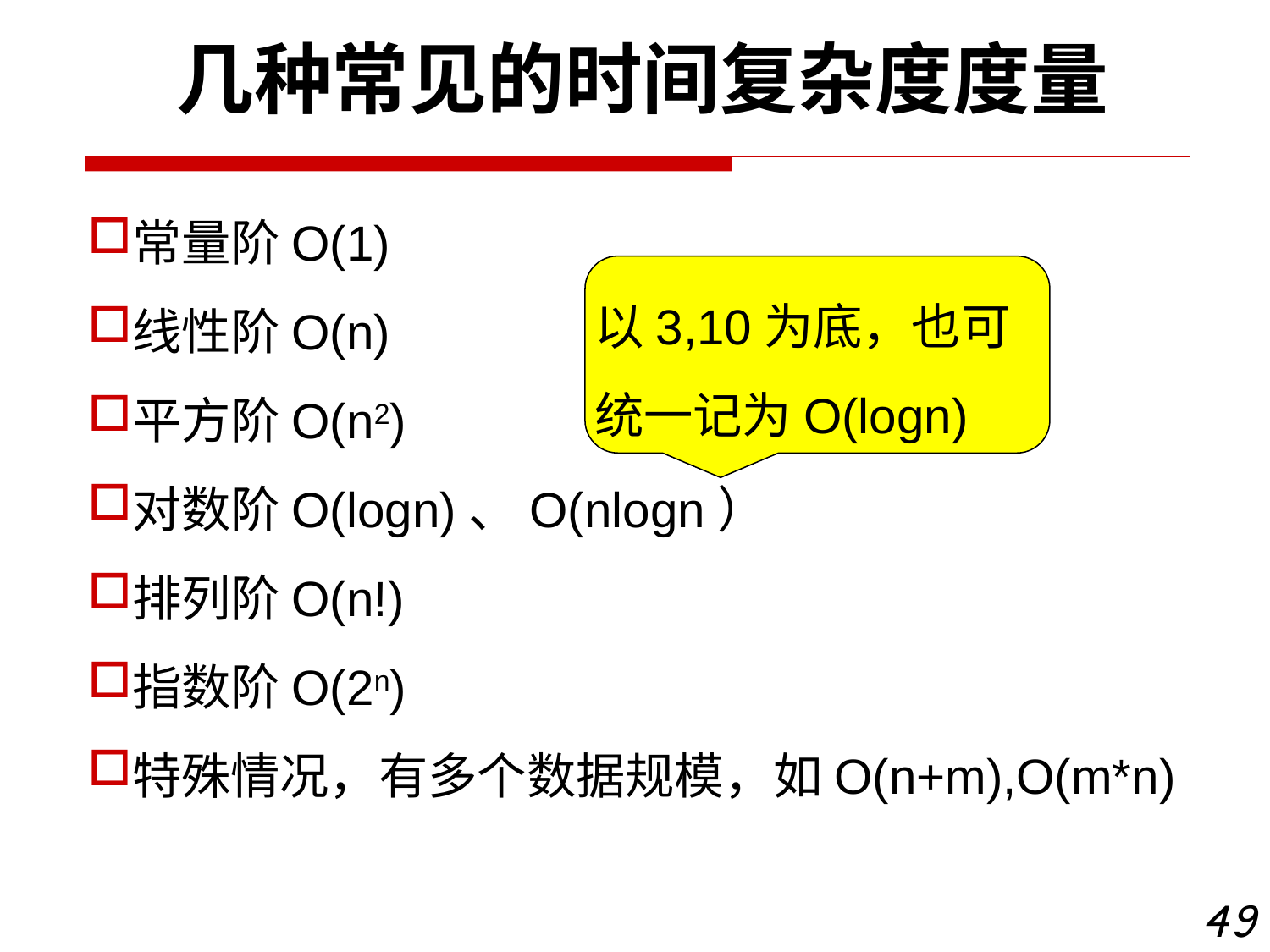

几种常见的时间复杂度度量
常量阶O(1)
线性阶O(n)
平方阶O(n2)
对数阶O(logn)、O(nlogn）
排列阶O(n!)
指数阶O(2n)
特殊情况，有多个数据规模，如O(n+m),O(m*n)

以3,10为底，也可统一记为O(logn)
49